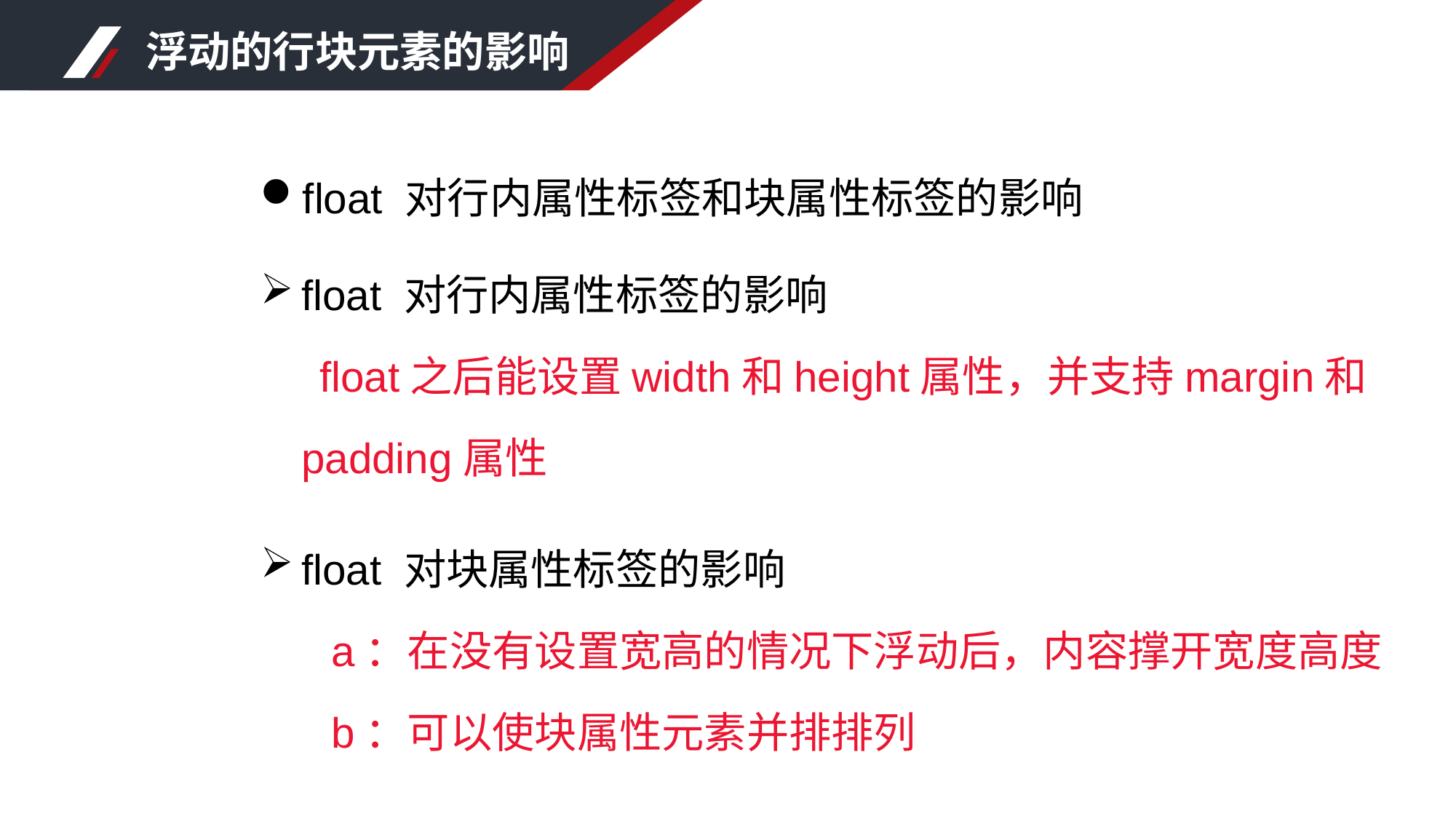

浮动的行块元素的影响

float 对行内属性标签和块属性标签的影响
float 对行内属性标签的影响
     float之后能设置width和height属性，并支持margin和padding属性
float 对块属性标签的影响
      a：在没有设置宽高的情况下浮动后，内容撑开宽度高度
      b：可以使块属性元素并排排列